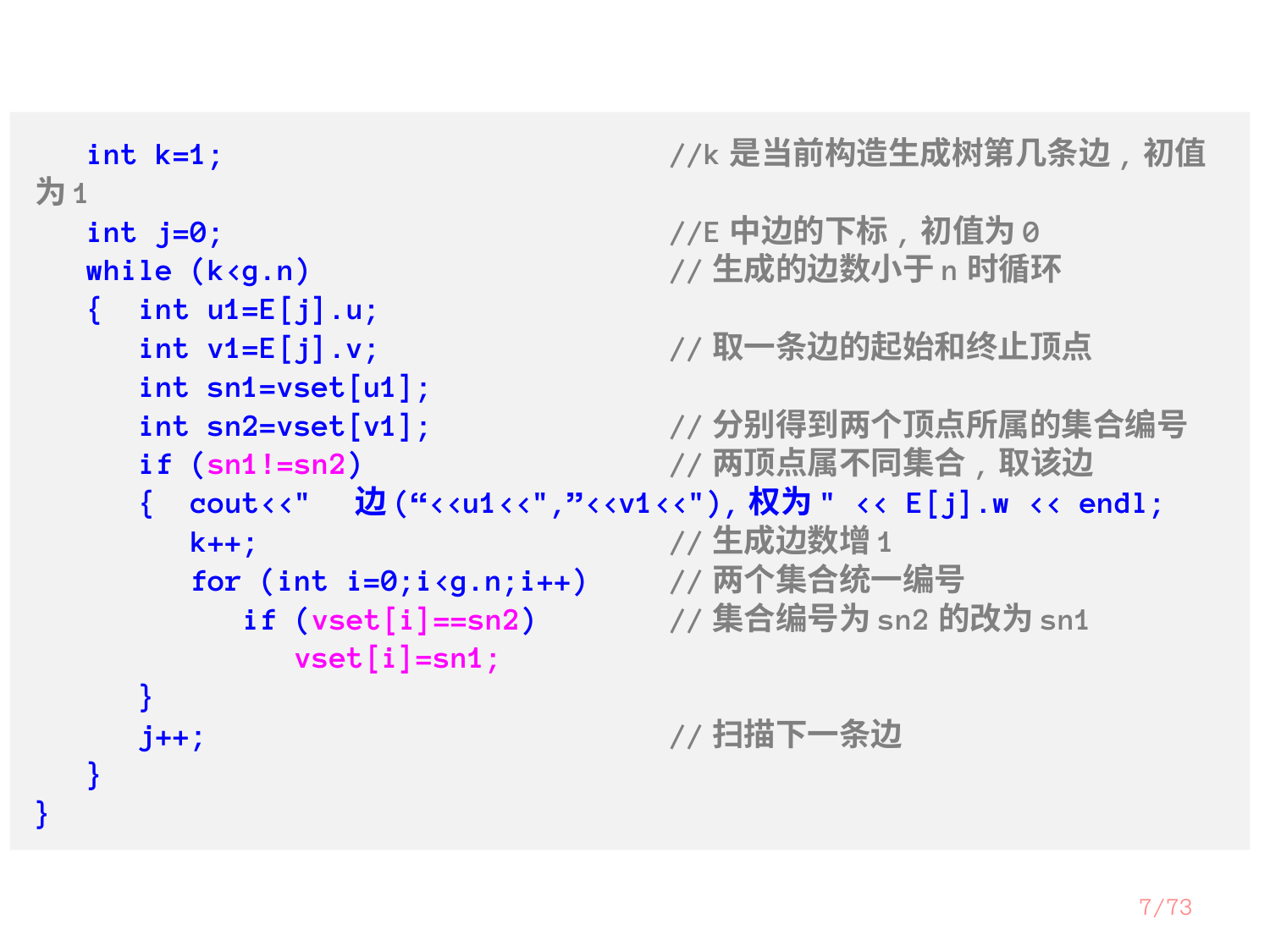

int k=1;				//k是当前构造生成树第几条边,初值为1
   int j=0;				//E中边的下标,初值为0
   while (k<g.n)			//生成的边数小于n时循环
   {  int u1=E[j].u;
      int v1=E[j].v;			//取一条边的起始和终止顶点
      int sn1=vset[u1];
      int sn2=vset[v1];		//分别得到两个顶点所属的集合编号
      if (sn1!=sn2)			//两顶点属不同集合,取该边
      {  cout<<"  边(“<<u1<<",”<<v1<<"),权为" << E[j].w << endl;
         k++;				//生成边数增1
         for (int i=0;i<g.n;i++)	//两个集合统一编号
            if (vset[i]==sn2)		//集合编号为sn2的改为sn1
               vset[i]=sn1;
      }
      j++;				//扫描下一条边
   }
}
7/73